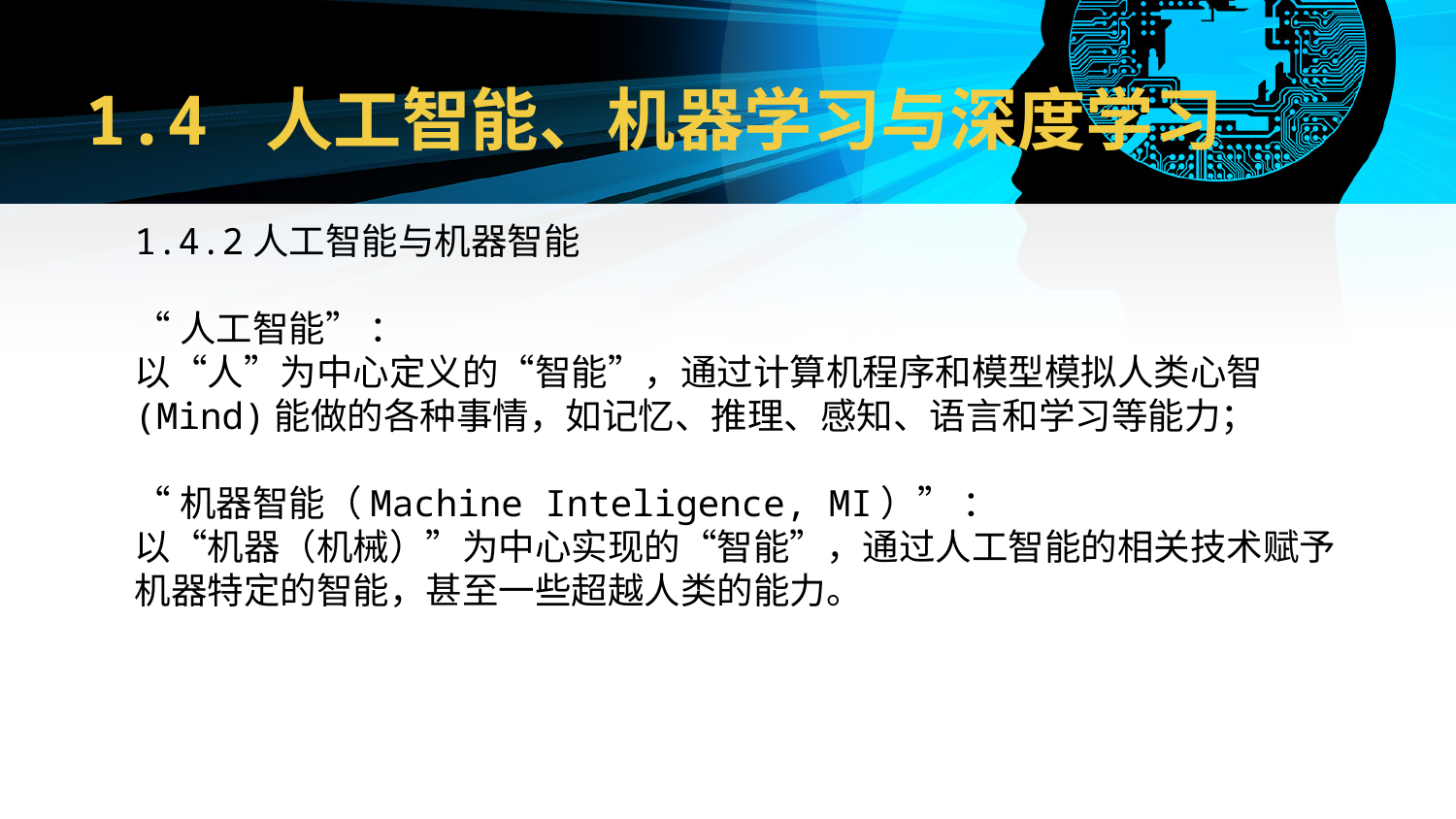

# 1.4 人工智能、机器学习与深度学习
1.4.2人工智能与机器智能

“人工智能” ：
以“人”为中心定义的“智能”，通过计算机程序和模型模拟人类心智(Mind)能做的各种事情，如记忆、推理、感知、语言和学习等能力；

“机器智能（Machine Inteligence, MI）” ：
以“机器（机械）”为中心实现的“智能”，通过人工智能的相关技术赋予机器特定的智能，甚至一些超越人类的能力。